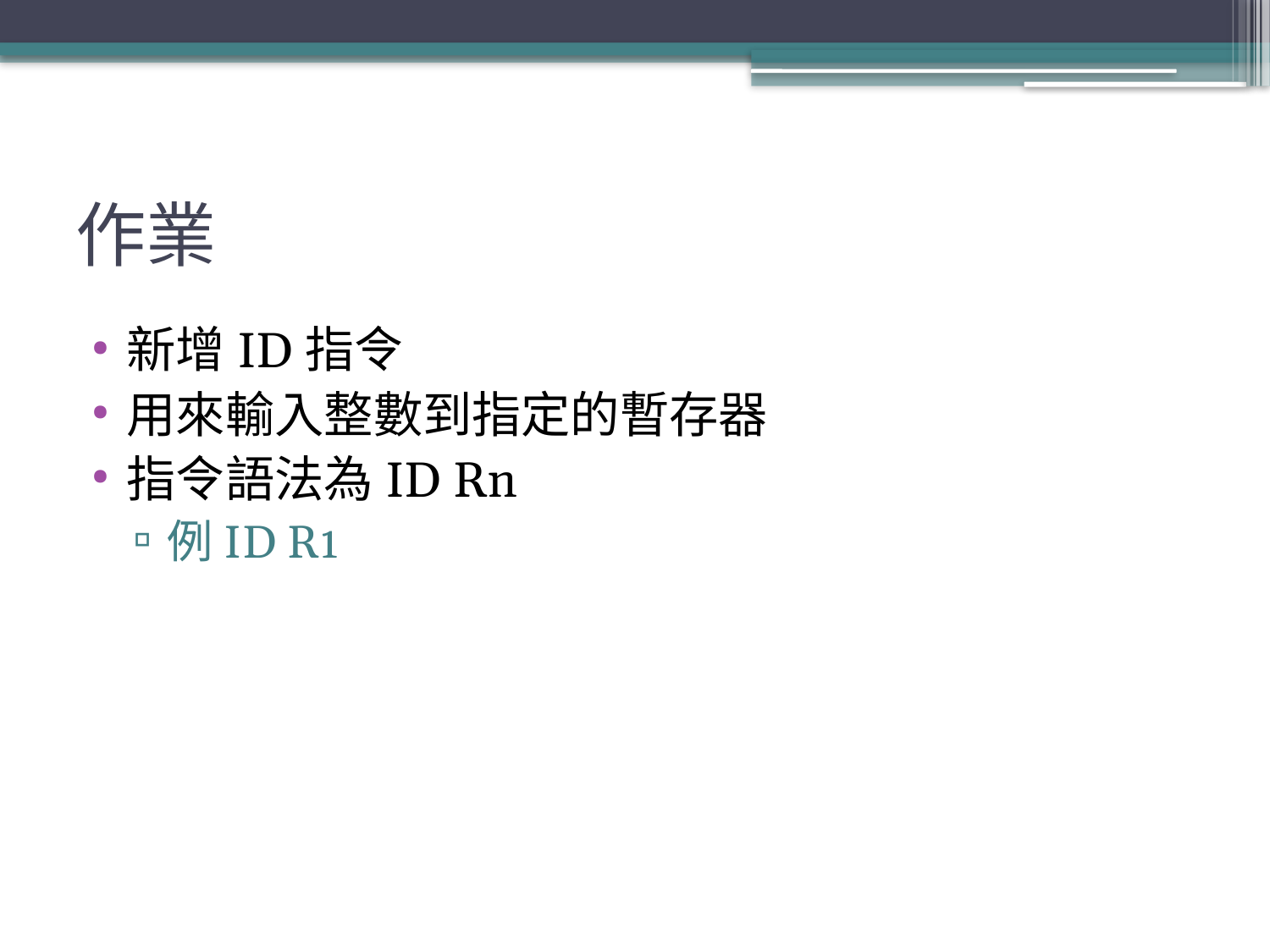

# 作業
新增ID指令
用來輸入整數到指定的暫存器
指令語法為ID Rn
例ID R1